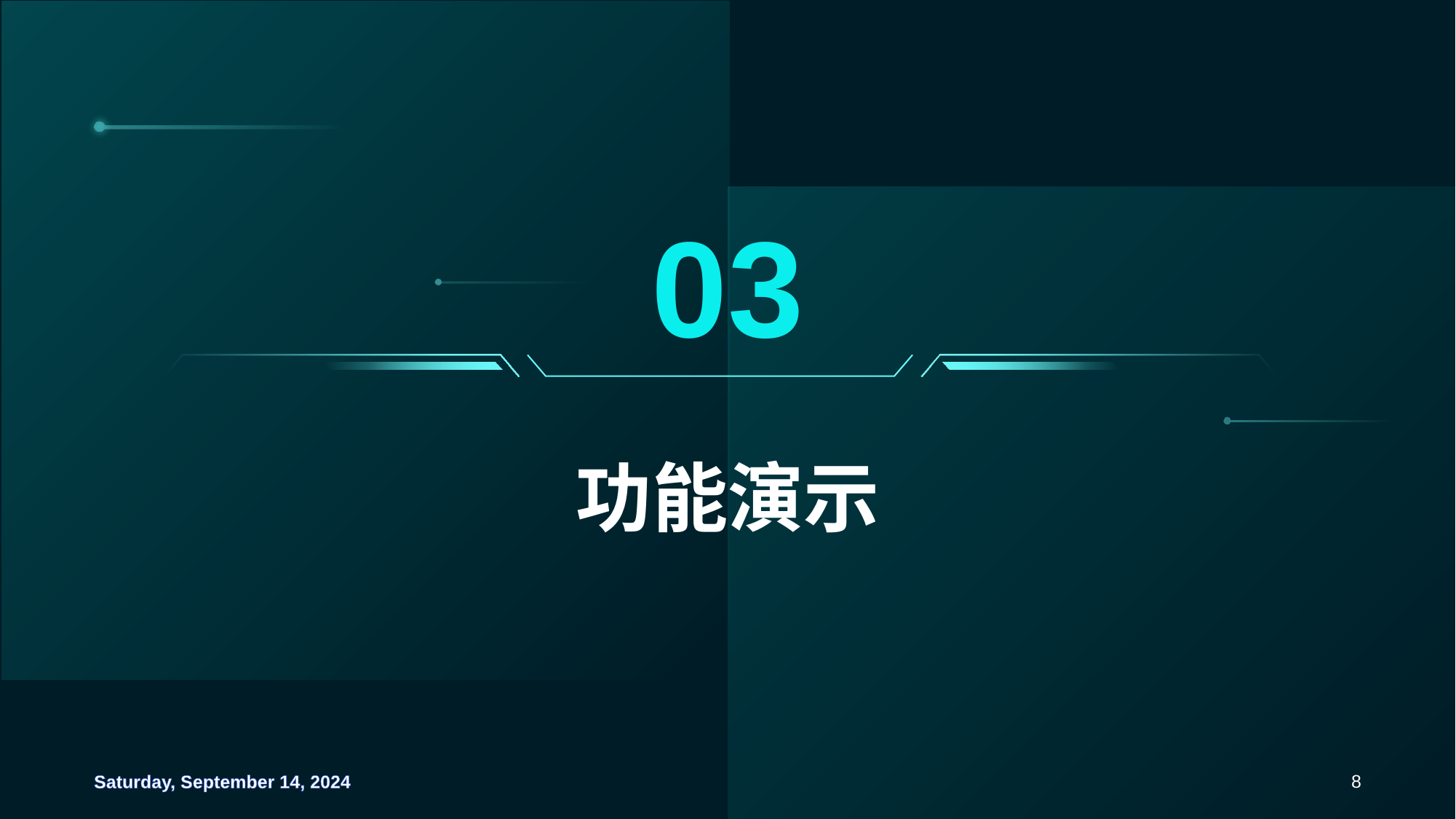

03
# 功能演示
Saturday, September 14, 2024
8